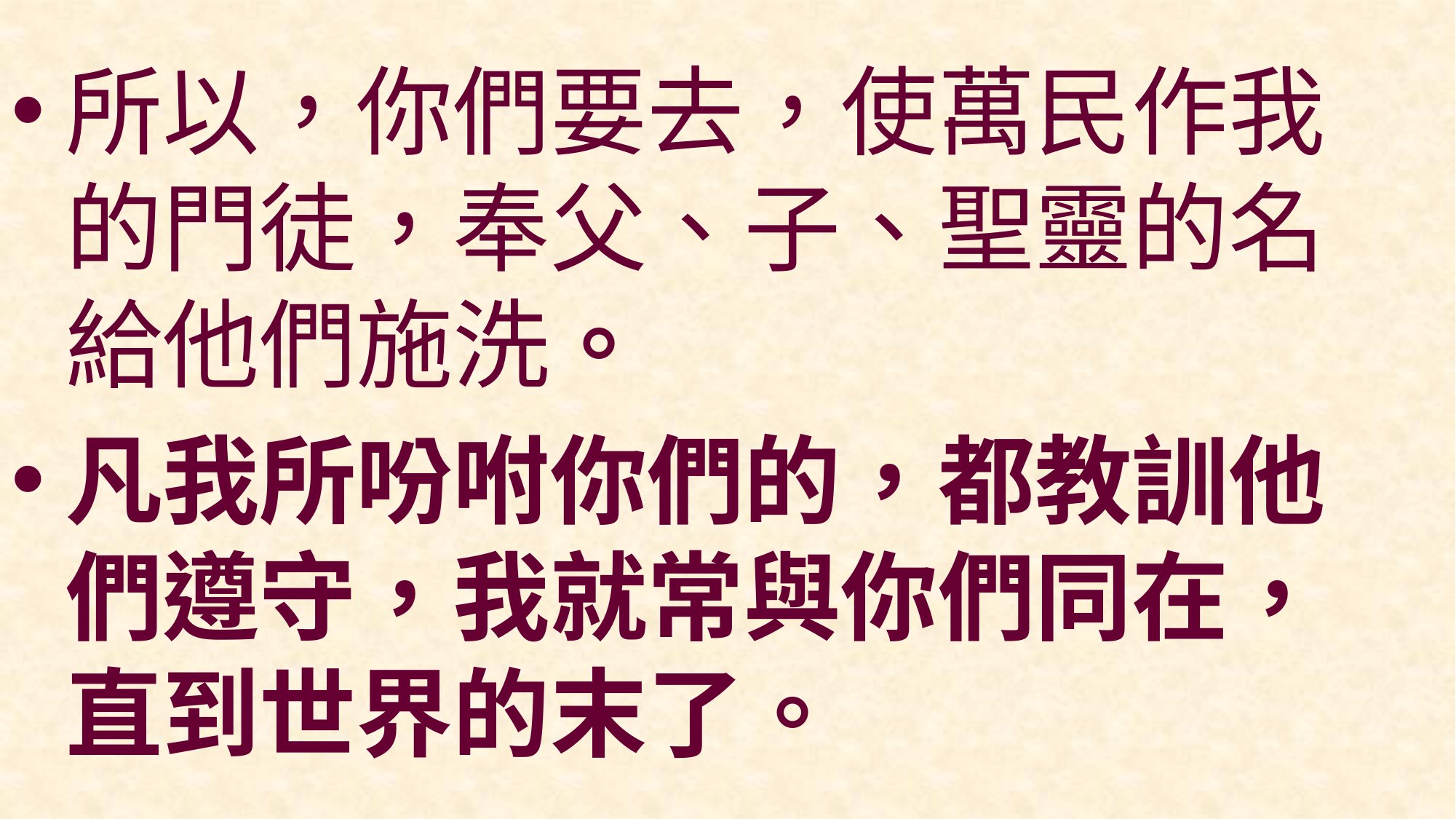

所以，你們要去，使萬民作我的門徒，奉父、子、聖靈的名給他們施洗。
凡我所吩咐你們的，都教訓他們遵守，我就常與你們同在，直到世界的末了。